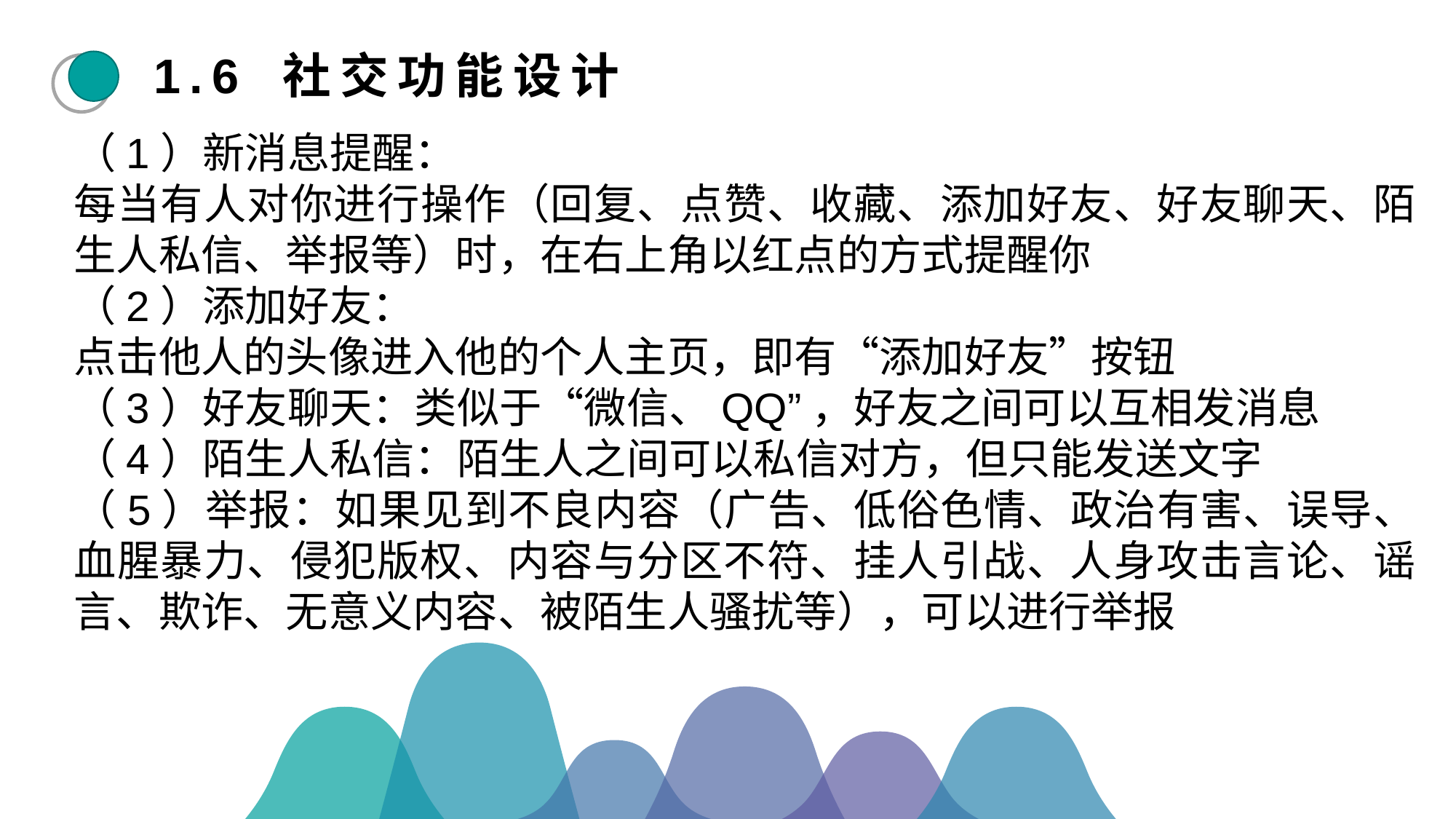

1.6 社交功能设计

（1）新消息提醒：
每当有人对你进行操作（回复、点赞、收藏、添加好友、好友聊天、陌生人私信、举报等）时，在右上角以红点的方式提醒你
（2）添加好友：
点击他人的头像进入他的个人主页，即有“添加好友”按钮
（3）好友聊天：类似于“微信、QQ”，好友之间可以互相发消息
（4）陌生人私信：陌生人之间可以私信对方，但只能发送文字
（5）举报：如果见到不良内容（广告、低俗色情、政治有害、误导、血腥暴力、侵犯版权、内容与分区不符、挂人引战、人身攻击言论、谣言、欺诈、无意义内容、被陌生人骚扰等），可以进行举报

245
145
65
80